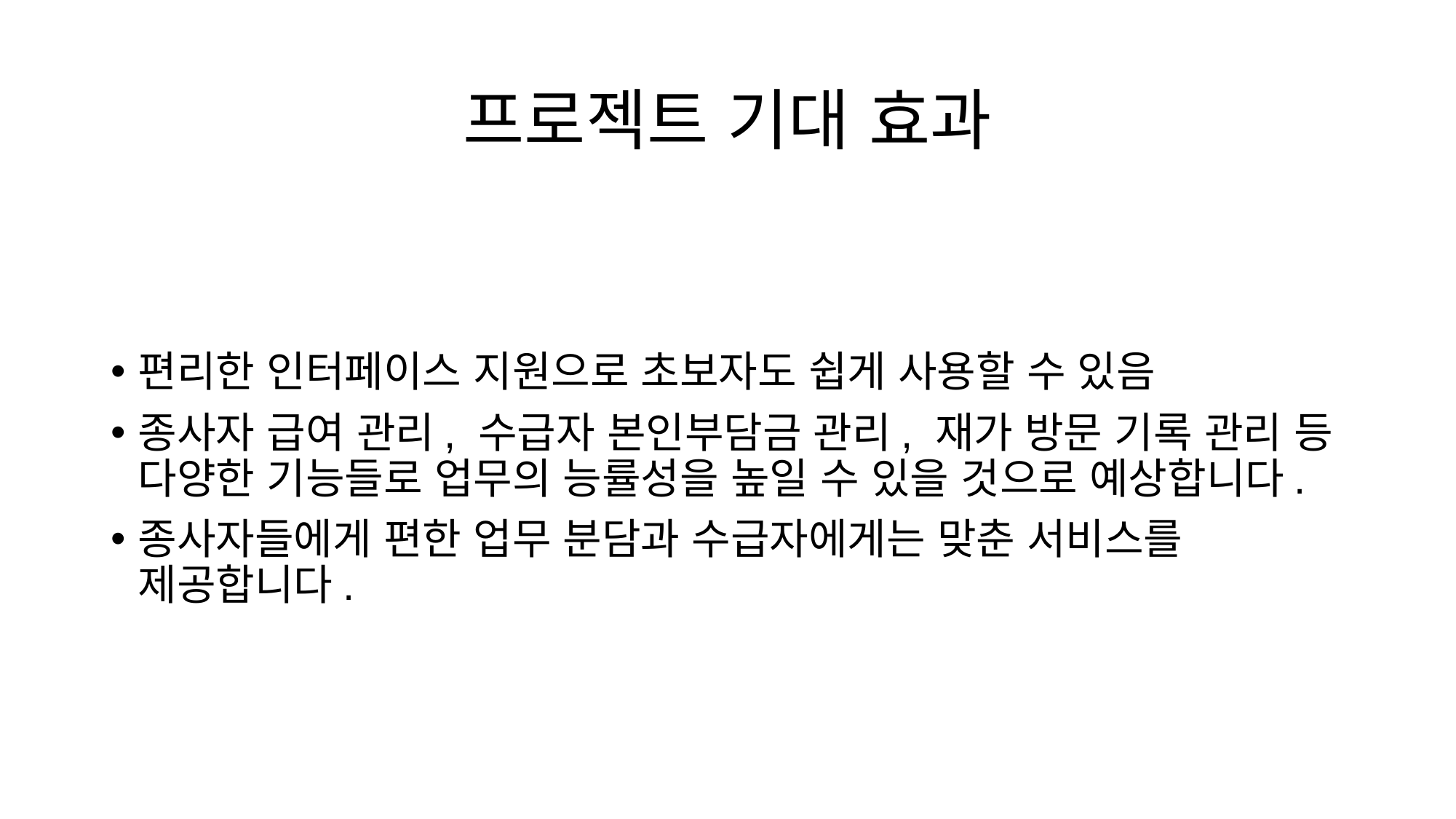

# 프로젝트 기대 효과

편리한 인터페이스 지원으로 초보자도 쉽게 사용할 수 있음
종사자 급여 관리, 수급자 본인부담금 관리, 재가 방문 기록 관리 등 다양한 기능들로 업무의 능률성을 높일 수 있을 것으로 예상합니다.
종사자들에게 편한 업무 분담과 수급자에게는 맞춘 서비스를 제공합니다.